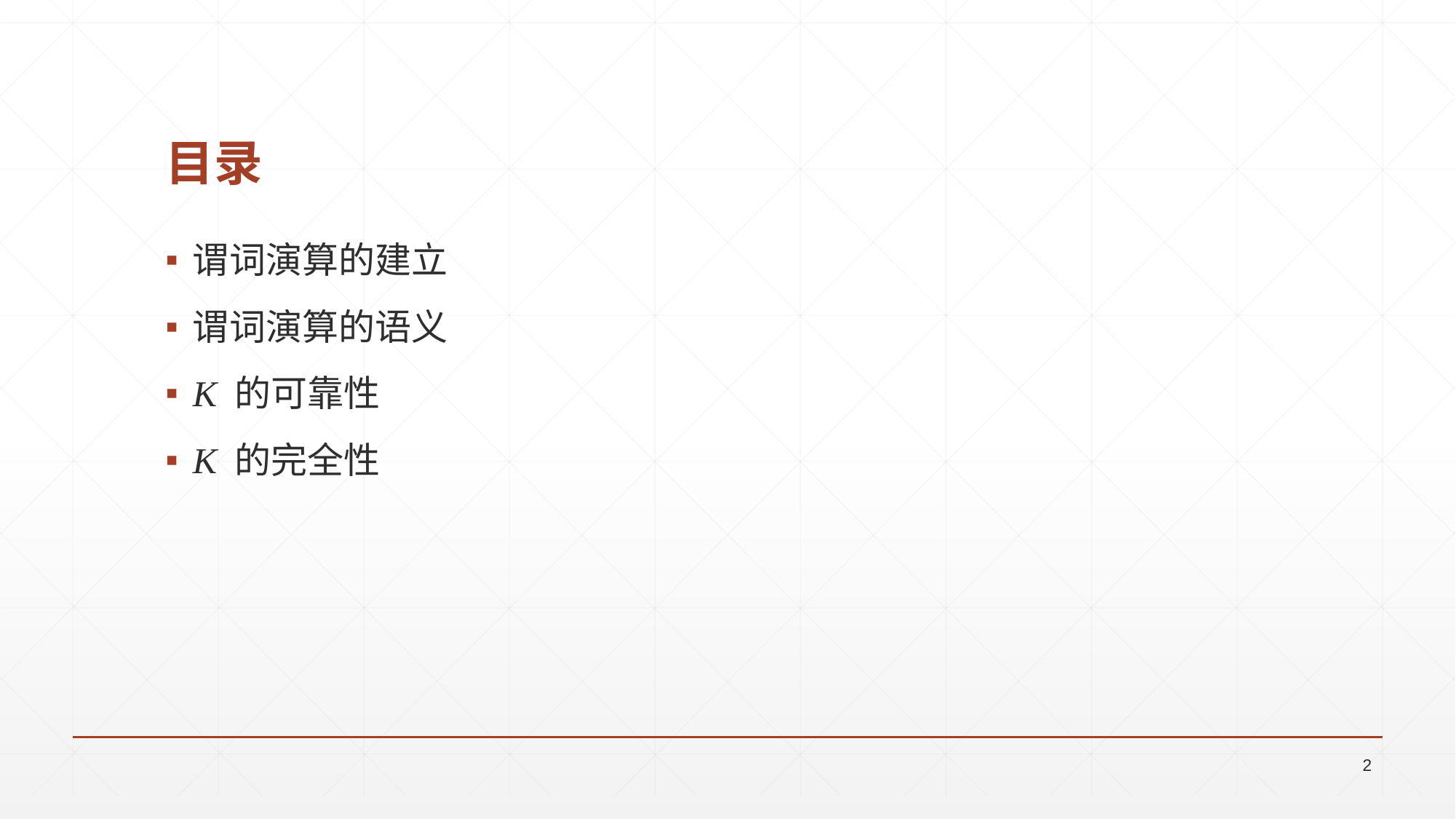

# 目录
谓词演算的建立
谓词演算的语义
K 的可靠性
K 的完全性
2